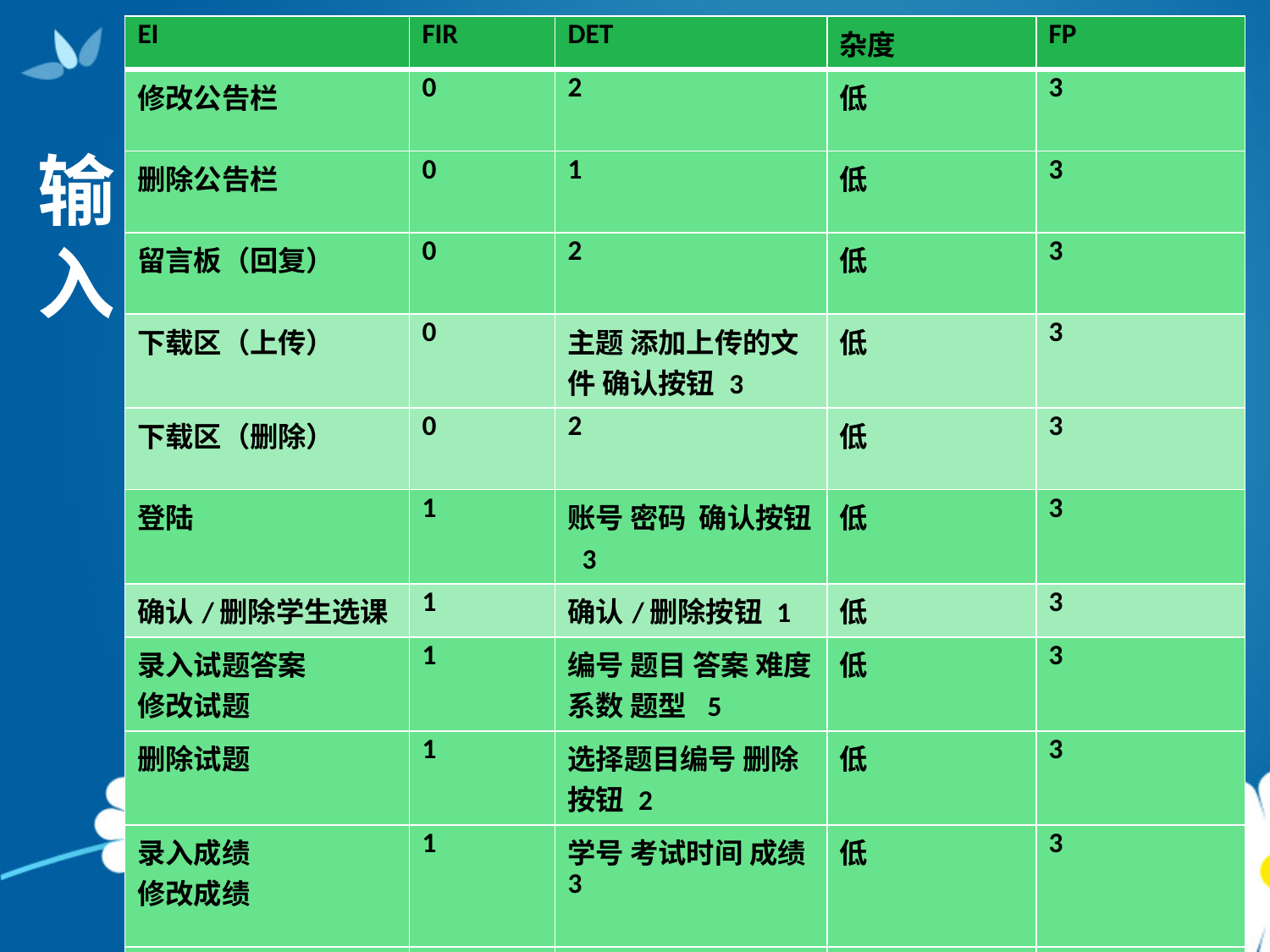

| EI | FIR | DET | 杂度 | FP |
| --- | --- | --- | --- | --- |
| 修改公告栏 | 0 | 2 | 低 | 3 |
| 删除公告栏 | 0 | 1 | 低 | 3 |
| 留言板（回复） | 0 | 2 | 低 | 3 |
| 下载区（上传） | 0 | 主题 添加上传的文件 确认按钮 3 | 低 | 3 |
| 下载区（删除） | 0 | 2 | 低 | 3 |
| 登陆 | 1 | 账号 密码 确认按钮 3 | 低 | 3 |
| 确认/删除学生选课 | 1 | 确认/删除按钮 1 | 低 | 3 |
| 录入试题答案 修改试题 | 1 | 编号 题目 答案 难度系数 题型 5 | 低 | 3 |
| 删除试题 | 1 | 选择题目编号 删除按钮 2 | 低 | 3 |
| 录入成绩 修改成绩 | 1 | 学号 考试时间 成绩 3 | 低 | 3 |
| 网上测试（答题） | 0 | 20道题 确认按钮 21 | 低 | 3 |
输
入